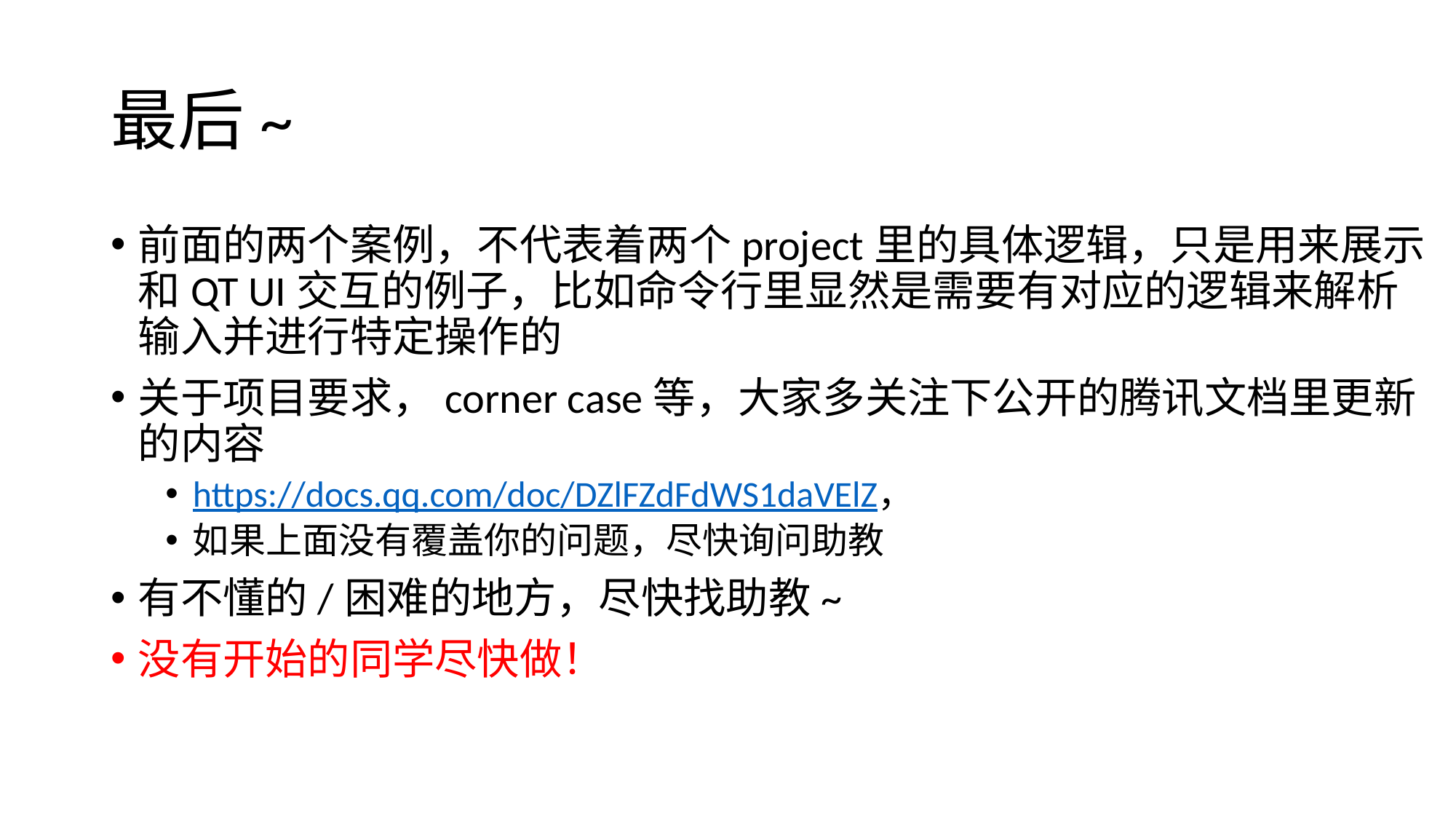

# 最后~
前面的两个案例，不代表着两个project里的具体逻辑，只是用来展示和QT UI交互的例子，比如命令行里显然是需要有对应的逻辑来解析输入并进行特定操作的
关于项目要求，corner case等，大家多关注下公开的腾讯文档里更新的内容
https://docs.qq.com/doc/DZlFZdFdWS1daVElZ，
如果上面没有覆盖你的问题，尽快询问助教
有不懂的/困难的地方，尽快找助教~
没有开始的同学尽快做！